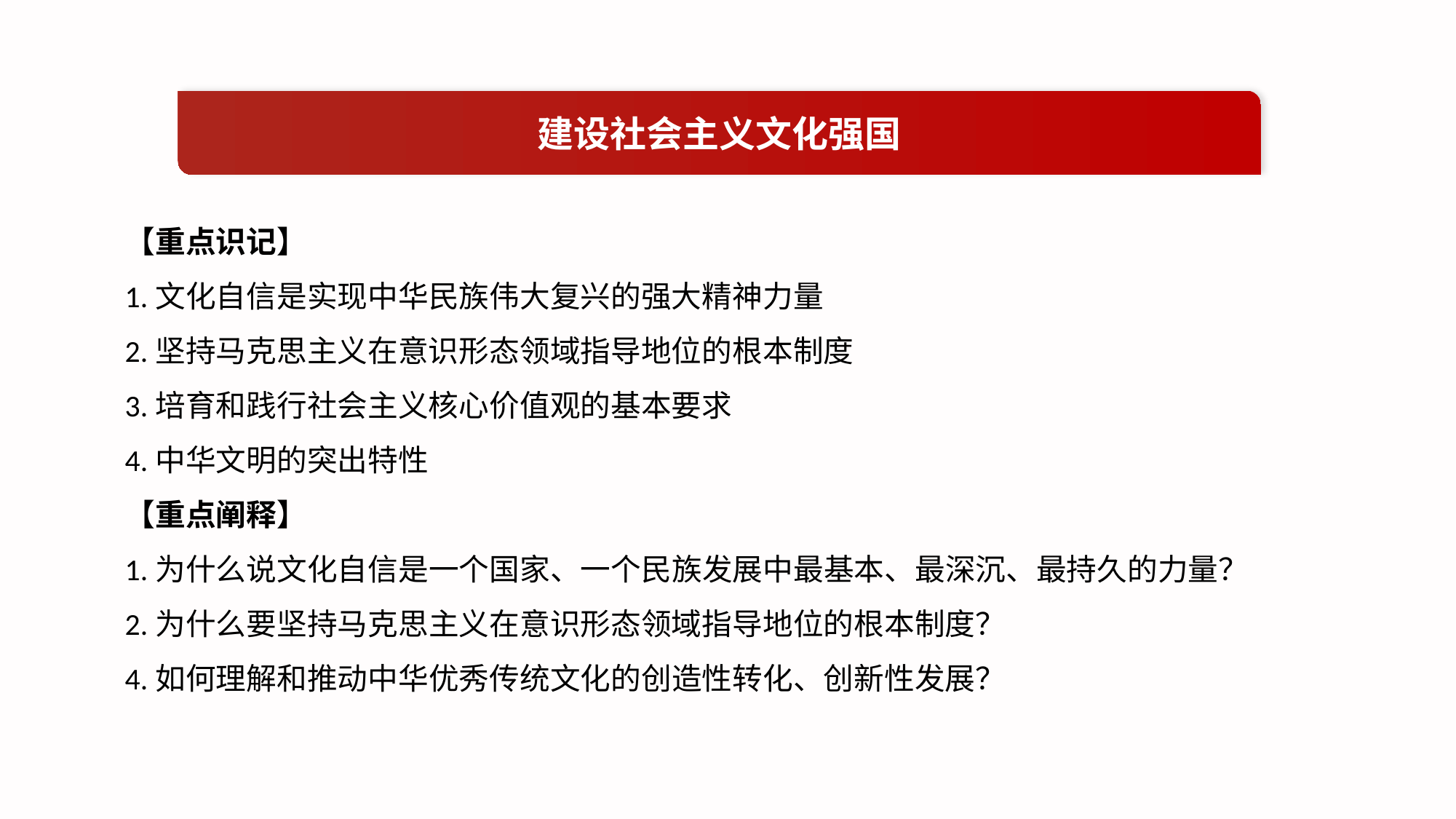

建设社会主义文化强国
【重点识记】
1.文化自信是实现中华民族伟大复兴的强大精神力量
2.坚持马克思主义在意识形态领域指导地位的根本制度
3.培育和践行社会主义核心价值观的基本要求
4.中华文明的突出特性
【重点阐释】
1.为什么说文化自信是一个国家、一个民族发展中最基本、最深沉、最持久的力量？
2.为什么要坚持马克思主义在意识形态领域指导地位的根本制度？
4.如何理解和推动中华优秀传统文化的创造性转化、创新性发展？